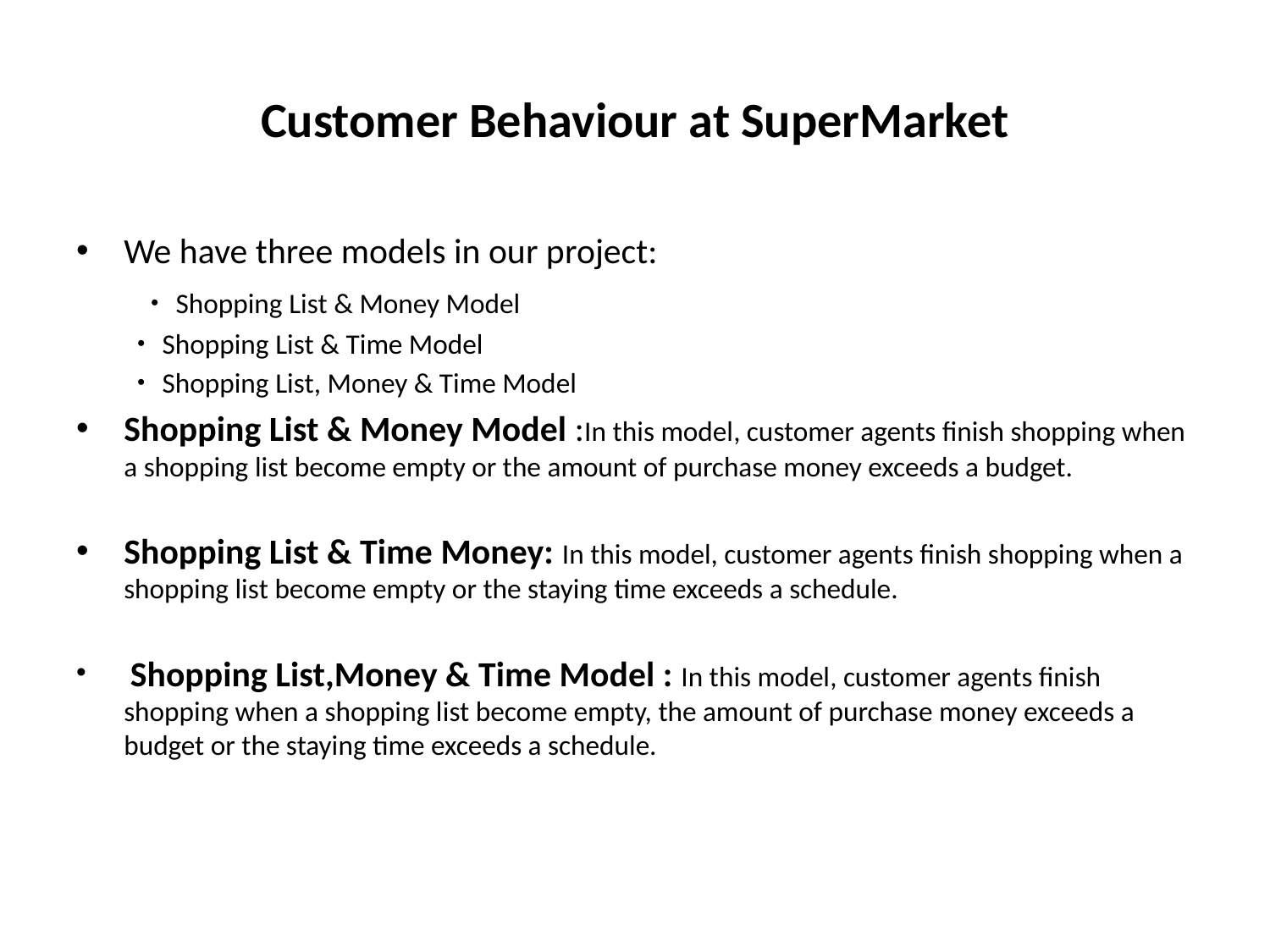

# Customer Behaviour at SuperMarket
We have three models in our project:
       ・Shopping List & Money Model
       ・Shopping List & Time Model
       ・Shopping List, Money & Time Model
Shopping List & Money Model :In this model, customer agents finish shopping when a shopping list become empty or the amount of purchase money exceeds a budget.

Shopping List & Time Money: In this model, customer agents finish shopping when a shopping list become empty or the staying time exceeds a schedule.

 Shopping List,Money & Time Model : In this model, customer agents finish shopping when a shopping list become empty, the amount of purchase money exceeds a budget or the staying time exceeds a schedule.